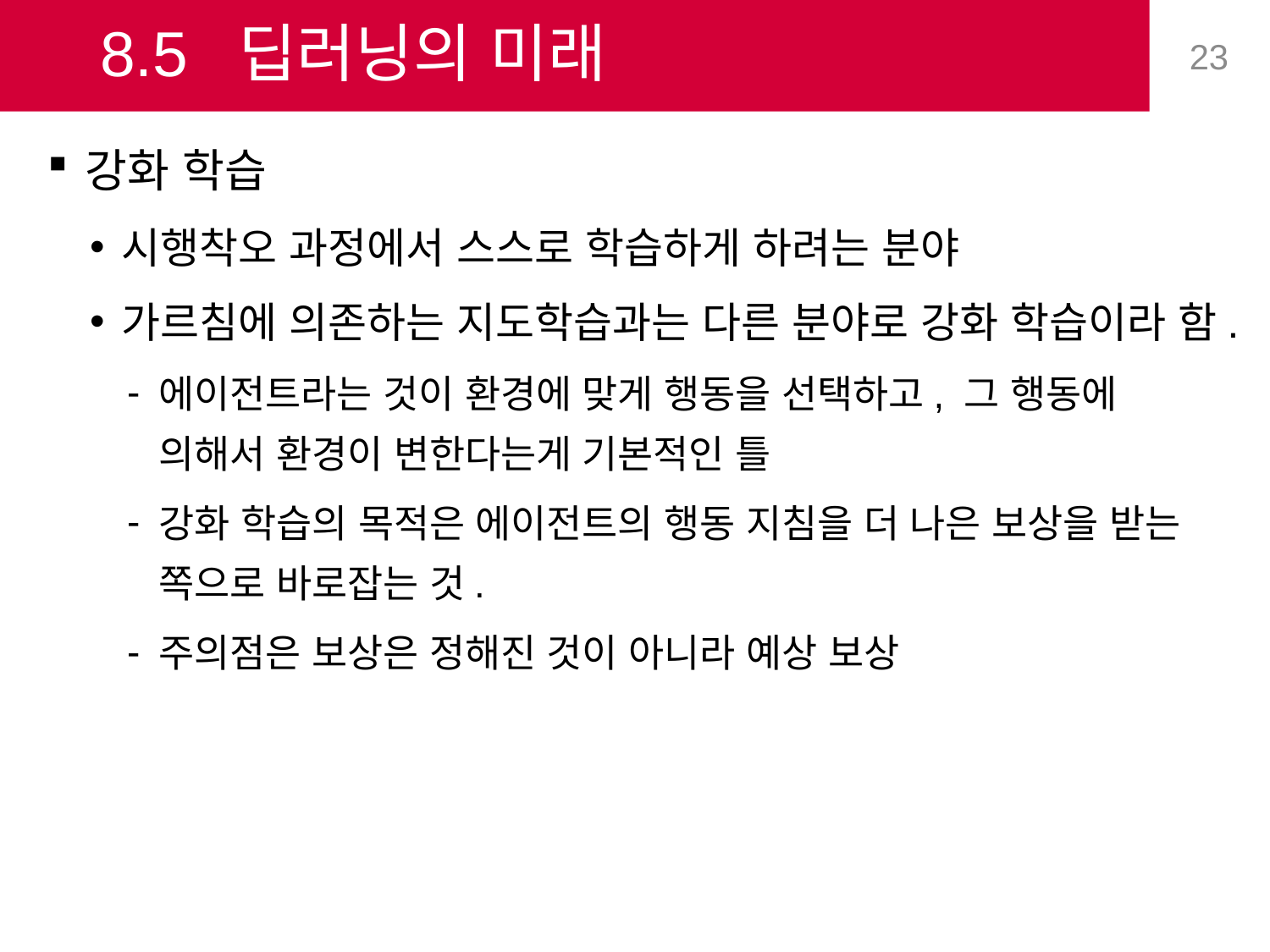

# 8.5  딥러닝의 미래
23
강화 학습
시행착오 과정에서 스스로 학습하게 하려는 분야
가르침에 의존하는 지도학습과는 다른 분야로 강화 학습이라 함.
에이전트라는 것이 환경에 맞게 행동을 선택하고, 그 행동에 의해서 환경이 변한다는게 기본적인 틀
강화 학습의 목적은 에이전트의 행동 지침을 더 나은 보상을 받는 쪽으로 바로잡는 것.
주의점은 보상은 정해진 것이 아니라 예상 보상